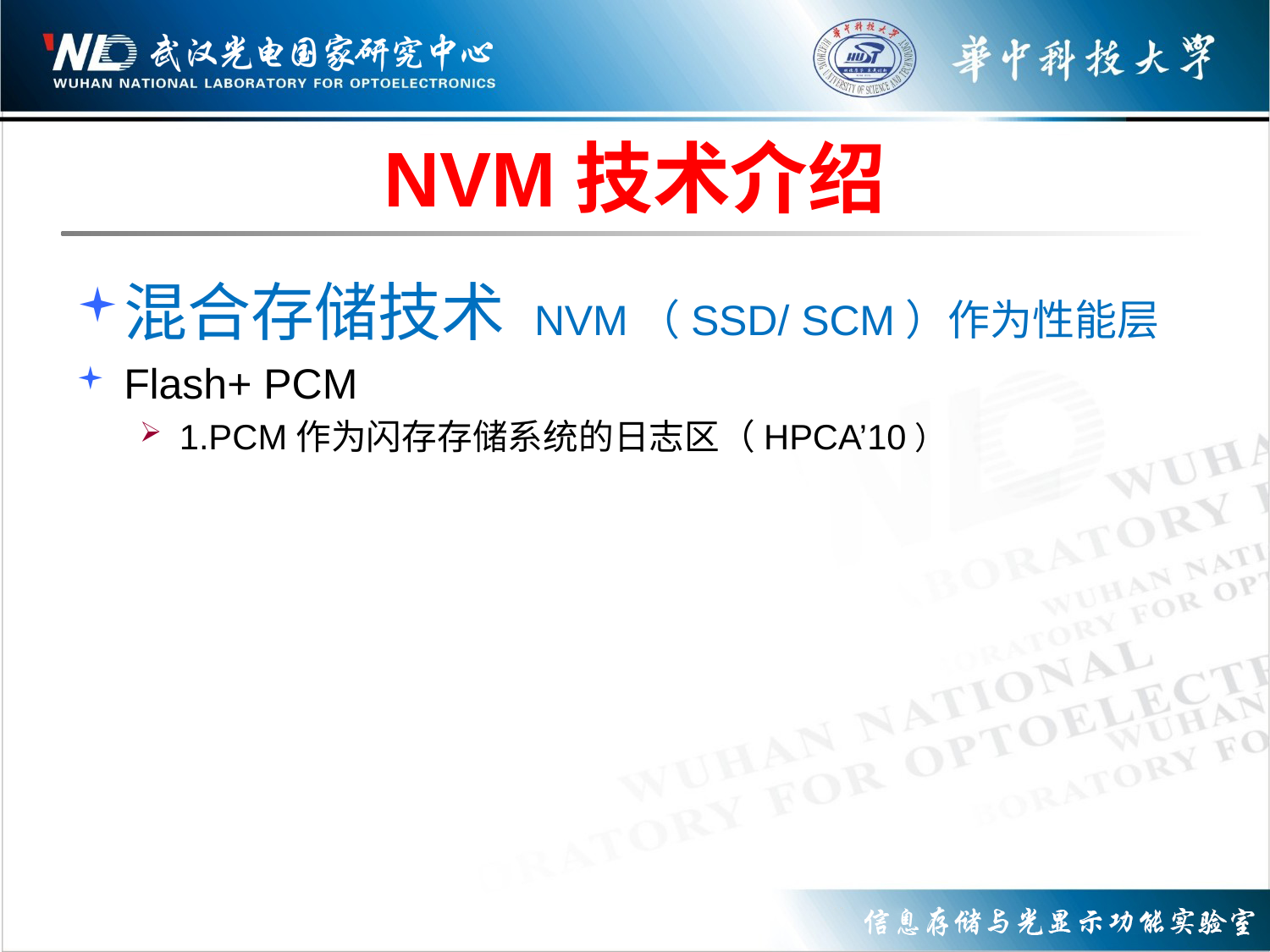

# NVM技术介绍
混合存储技术 NVM（SSD/ SCM）作为性能层
Flash+ PCM
1.PCM作为闪存存储系统的日志区（HPCA’10）